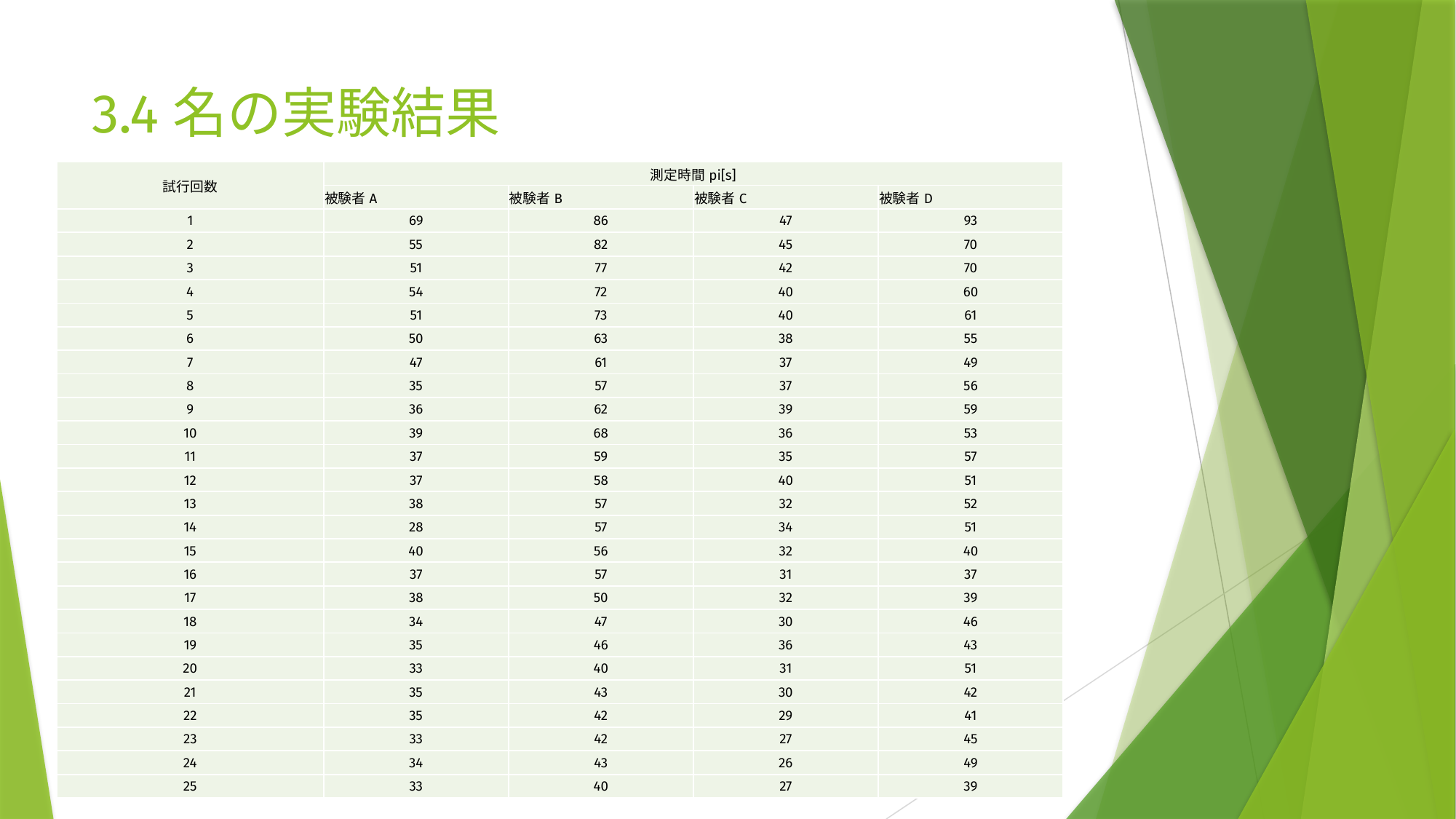

# 3.4名の実験結果
| 試行回数 | 測定時間pi[s] |  |  |  |
| --- | --- | --- | --- | --- |
|  | 被験者A | 被験者B | 被験者C | 被験者D |
| 1 | 69 | 86 | 47 | 93 |
| 2 | 55 | 82 | 45 | 70 |
| 3 | 51 | 77 | 42 | 70 |
| 4 | 54 | 72 | 40 | 60 |
| 5 | 51 | 73 | 40 | 61 |
| 6 | 50 | 63 | 38 | 55 |
| 7 | 47 | 61 | 37 | 49 |
| 8 | 35 | 57 | 37 | 56 |
| 9 | 36 | 62 | 39 | 59 |
| 10 | 39 | 68 | 36 | 53 |
| 11 | 37 | 59 | 35 | 57 |
| 12 | 37 | 58 | 40 | 51 |
| 13 | 38 | 57 | 32 | 52 |
| 14 | 28 | 57 | 34 | 51 |
| 15 | 40 | 56 | 32 | 40 |
| 16 | 37 | 57 | 31 | 37 |
| 17 | 38 | 50 | 32 | 39 |
| 18 | 34 | 47 | 30 | 46 |
| 19 | 35 | 46 | 36 | 43 |
| 20 | 33 | 40 | 31 | 51 |
| 21 | 35 | 43 | 30 | 42 |
| 22 | 35 | 42 | 29 | 41 |
| 23 | 33 | 42 | 27 | 45 |
| 24 | 34 | 43 | 26 | 49 |
| 25 | 33 | 40 | 27 | 39 |